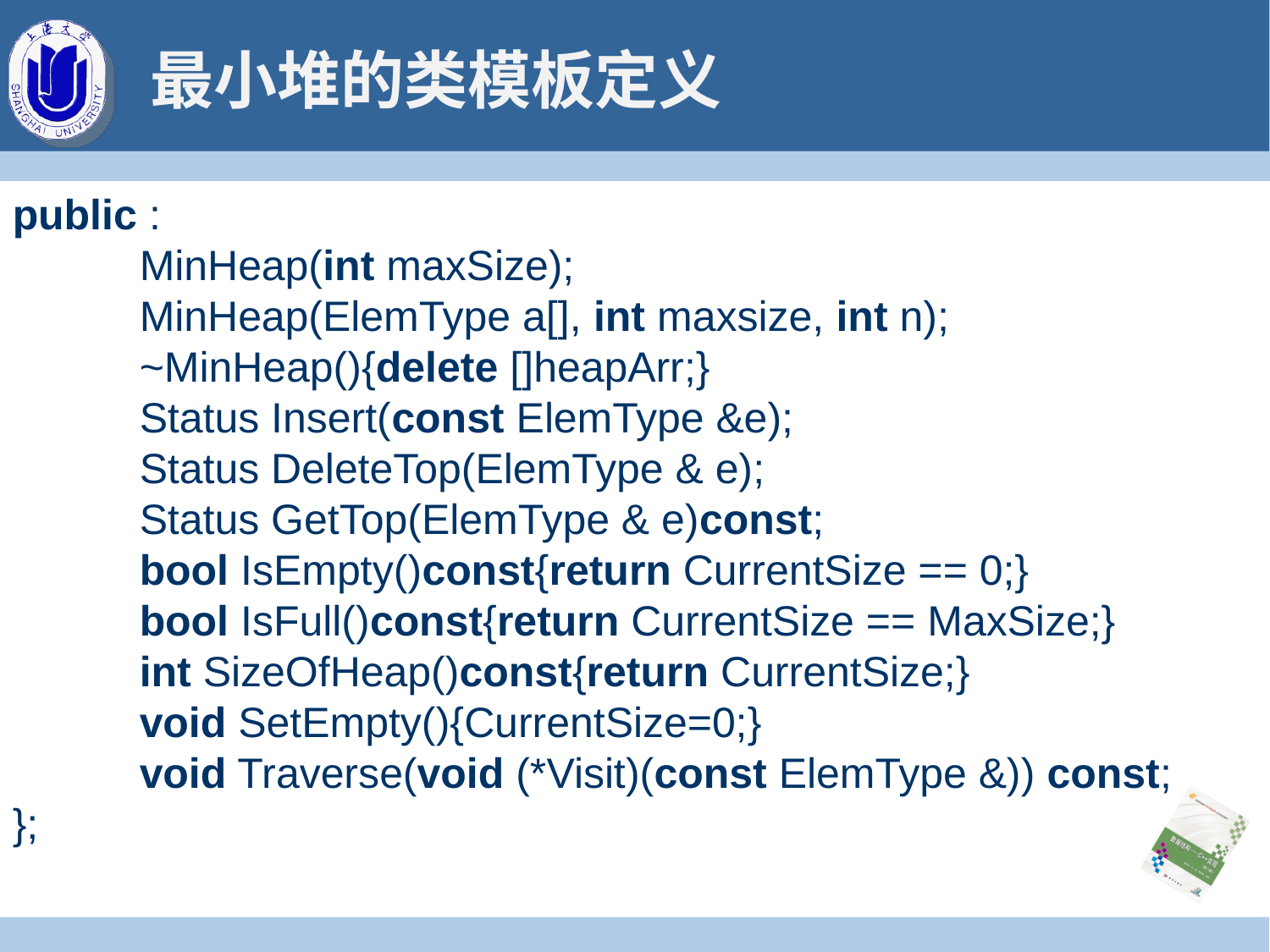

# 最小堆的类模板定义
public :
	MinHeap(int maxSize);
	MinHeap(ElemType a[], int maxsize, int n);
	~MinHeap(){delete []heapArr;}
	Status Insert(const ElemType &e);
	Status DeleteTop(ElemType & e);
	Status GetTop(ElemType & e)const;
	bool IsEmpty()const{return CurrentSize == 0;}
	bool IsFull()const{return CurrentSize == MaxSize;}
	int SizeOfHeap()const{return CurrentSize;}
	void SetEmpty(){CurrentSize=0;}
	void Traverse(void (*Visit)(const ElemType &)) const;
};